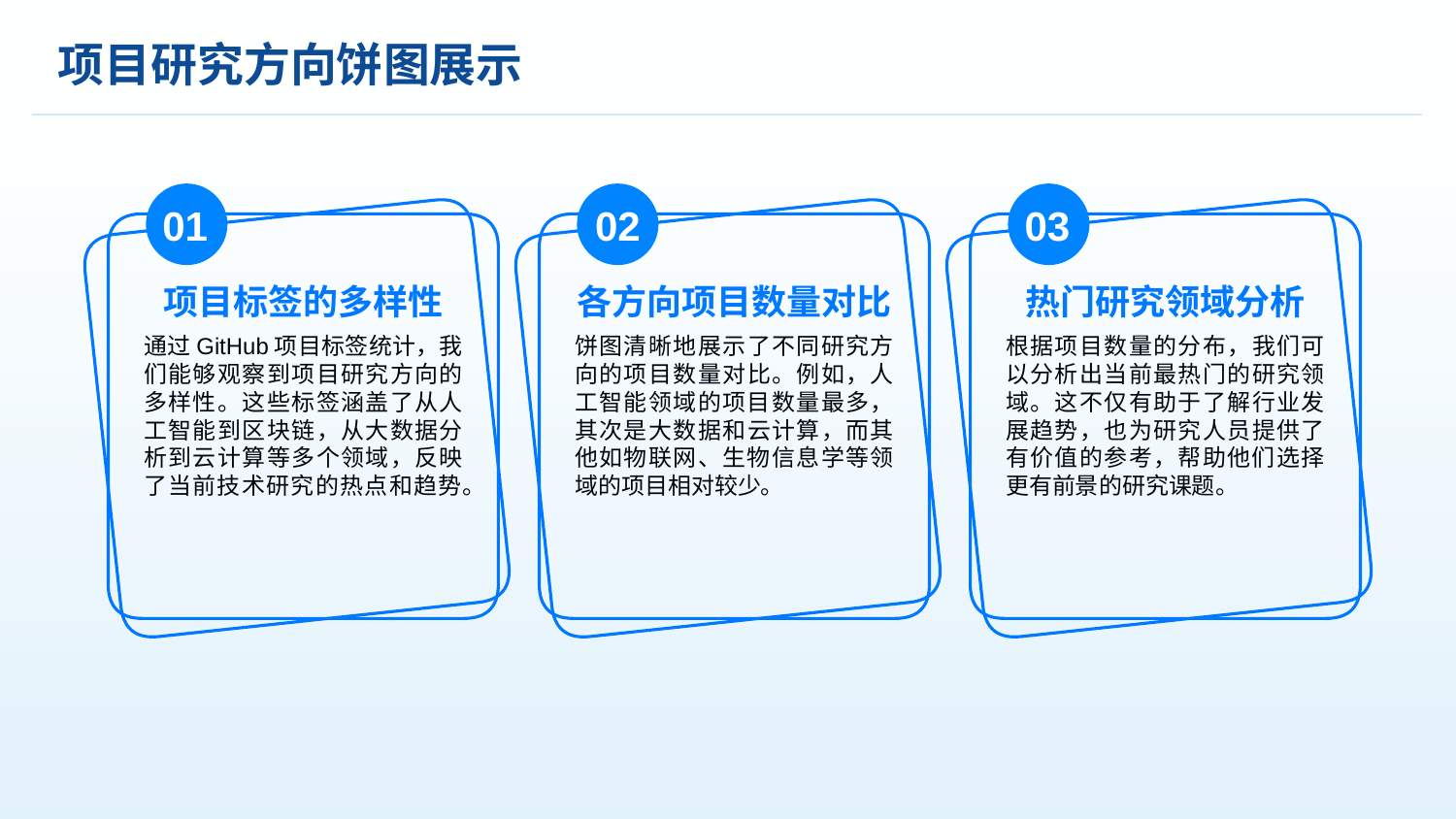

项目研究方向饼图展示

01
03
02

项目标签的多样性
各方向项目数量对比
热门研究领域分析
通过GitHub项目标签统计，我们能够观察到项目研究方向的多样性。这些标签涵盖了从人工智能到区块链，从大数据分析到云计算等多个领域，反映了当前技术研究的热点和趋势。
饼图清晰地展示了不同研究方向的项目数量对比。例如，人工智能领域的项目数量最多，其次是大数据和云计算，而其他如物联网、生物信息学等领域的项目相对较少。
根据项目数量的分布，我们可以分析出当前最热门的研究领域。这不仅有助于了解行业发展趋势，也为研究人员提供了有价值的参考，帮助他们选择更有前景的研究课题。